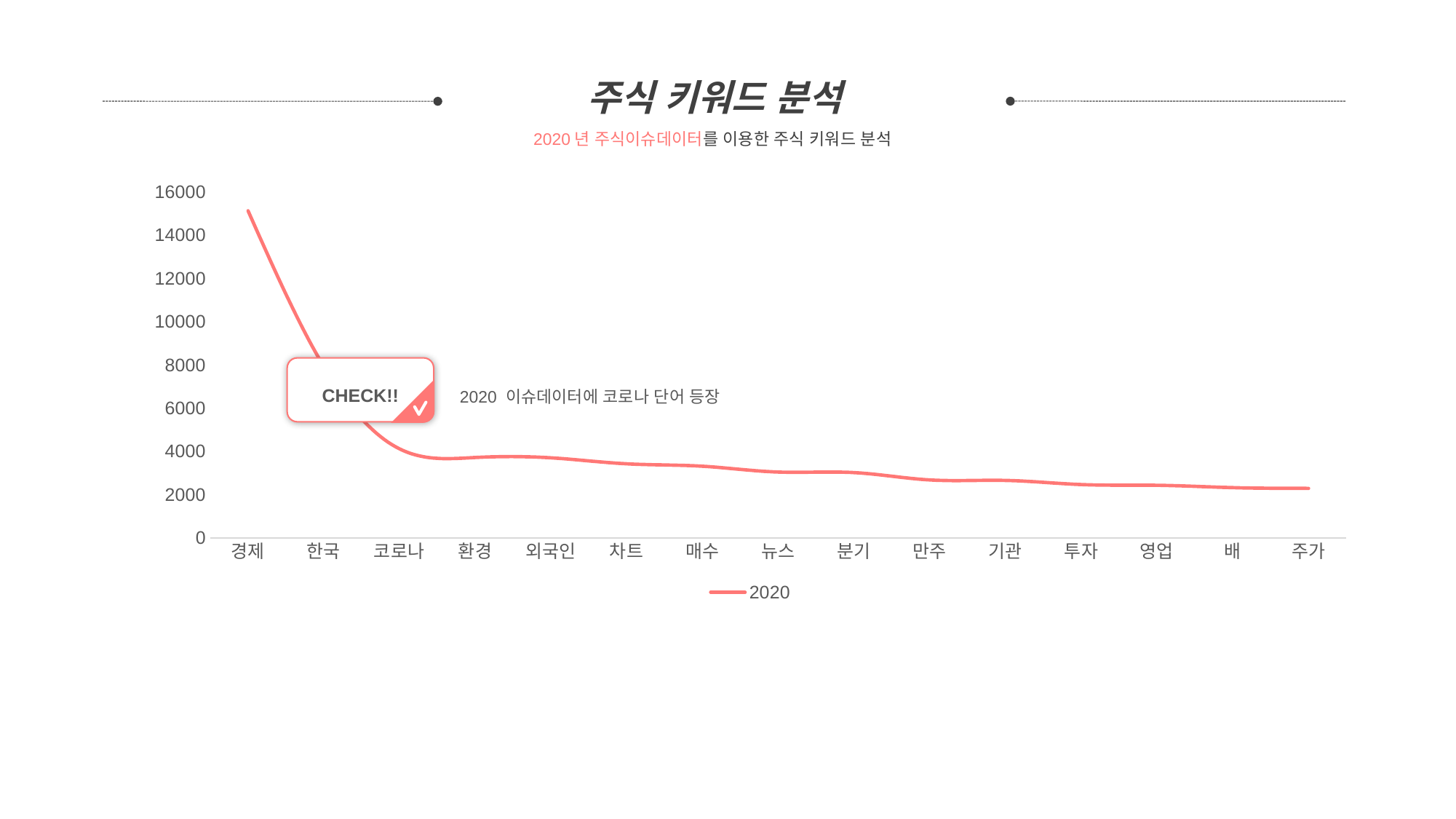

주식 키워드 분석
2020년 주식이슈데이터를 이용한 주식 키워드 분석

### Chart

| Category | 2020 |  |
|---|---|---|
| 경제 | 15127.0 | None |
| 한국 | 7926.0 | None |
| 코로나 | 4122.0 | None |
| 환경 | 3724.0 | None |
| 외국인 | 3709.0 | None |
| 차트 | 3432.0 | None |
| 매수 | 3320.0 | None |
| 뉴스 | 3051.0 | None |
| 분기 | 3026.0 | None |
| 만주 | 2687.0 | None |
| 기관 | 2664.0 | None |
| 투자 | 2473.0 | None |
| 영업 | 2439.0 | None |
| 배 | 2331.0 | None |
| 주가 | 2297.0 | None |
CHECK!!

2020 이슈데이터에 코로나 단어 등장